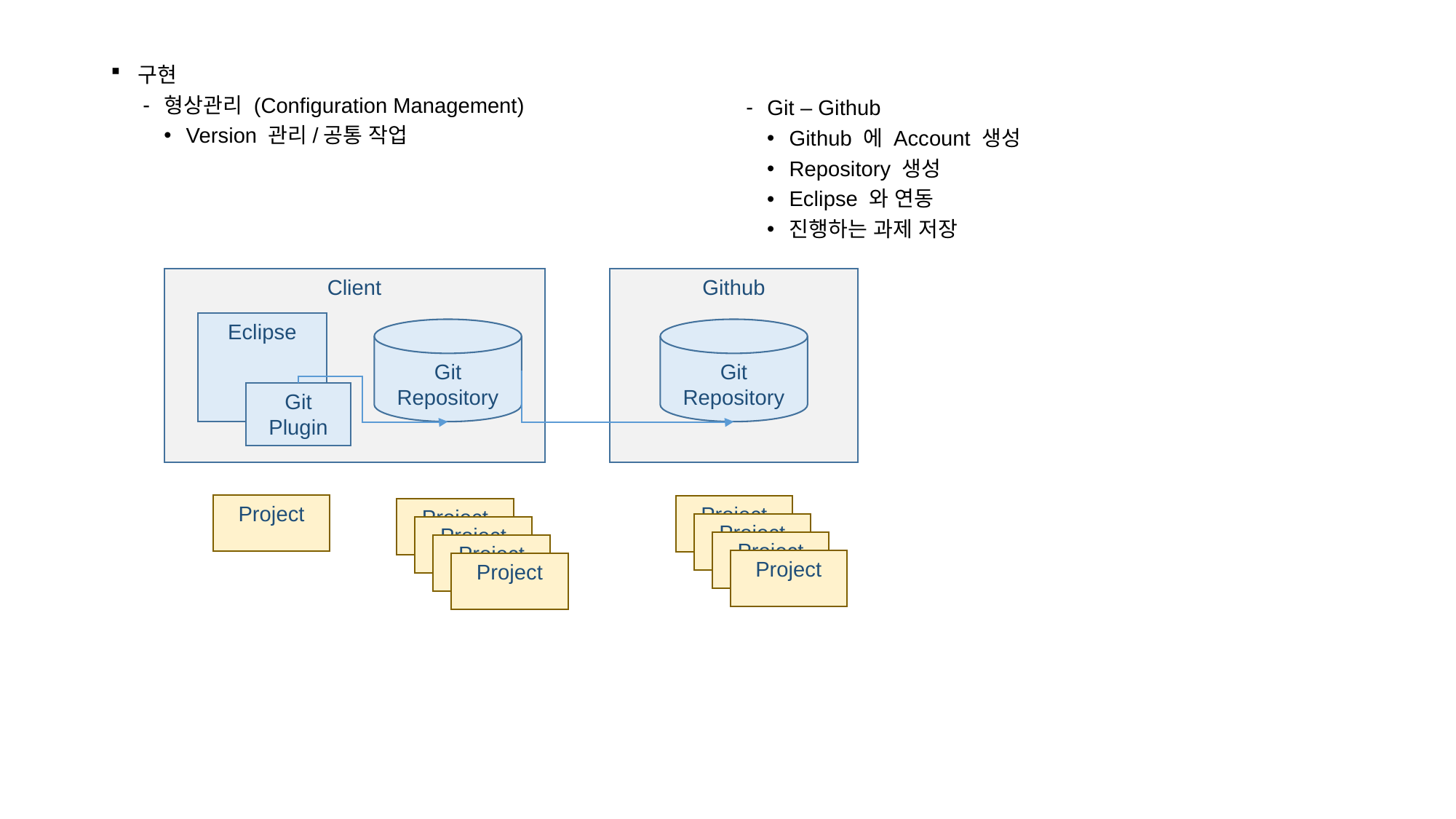

구현
형상관리 (Configuration Management)
Version 관리/공통 작업

Git – Github
Github 에 Account 생성
Repository 생성
Eclipse 와 연동
진행하는 과제 저장
Client
Github
Eclipse
Git Repository
Git Repository
Git Plugin
Project
Project
Project
Project
Project
Project
Project
Project
Project